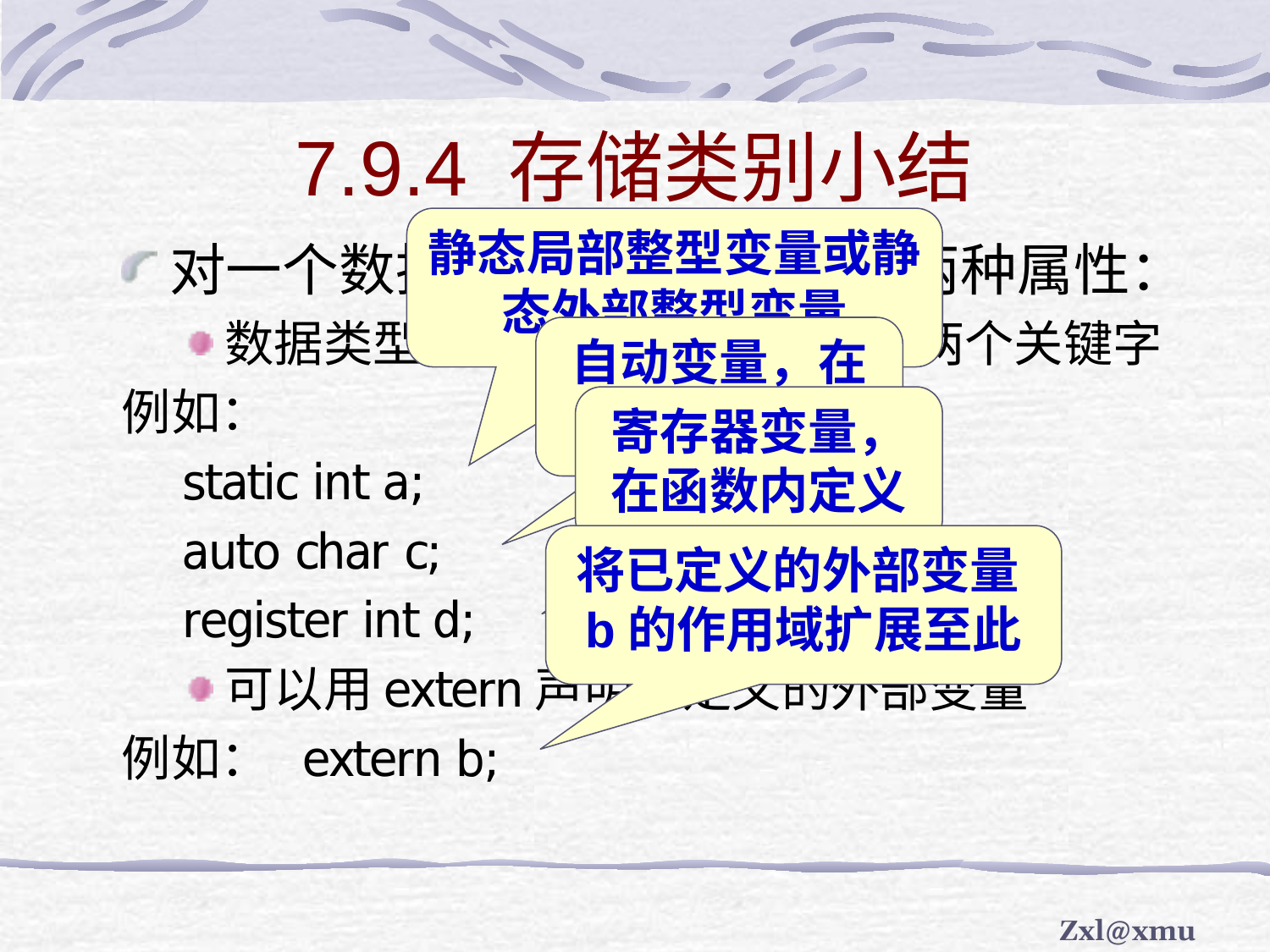

# 7.9.4 存储类别小结
静态局部整型变量或静态外部整型变量
对一个数据的定义，需要指定两种属性：
数据类型和存储类别，分别使用两个关键字
例如：
    static int a;
    auto char c;
    register int d;
可以用extern声明已定义的外部变量
例如：  extern b;
自动变量，在函数内定义
寄存器变量，在函数内定义
将已定义的外部变量b的作用域扩展至此